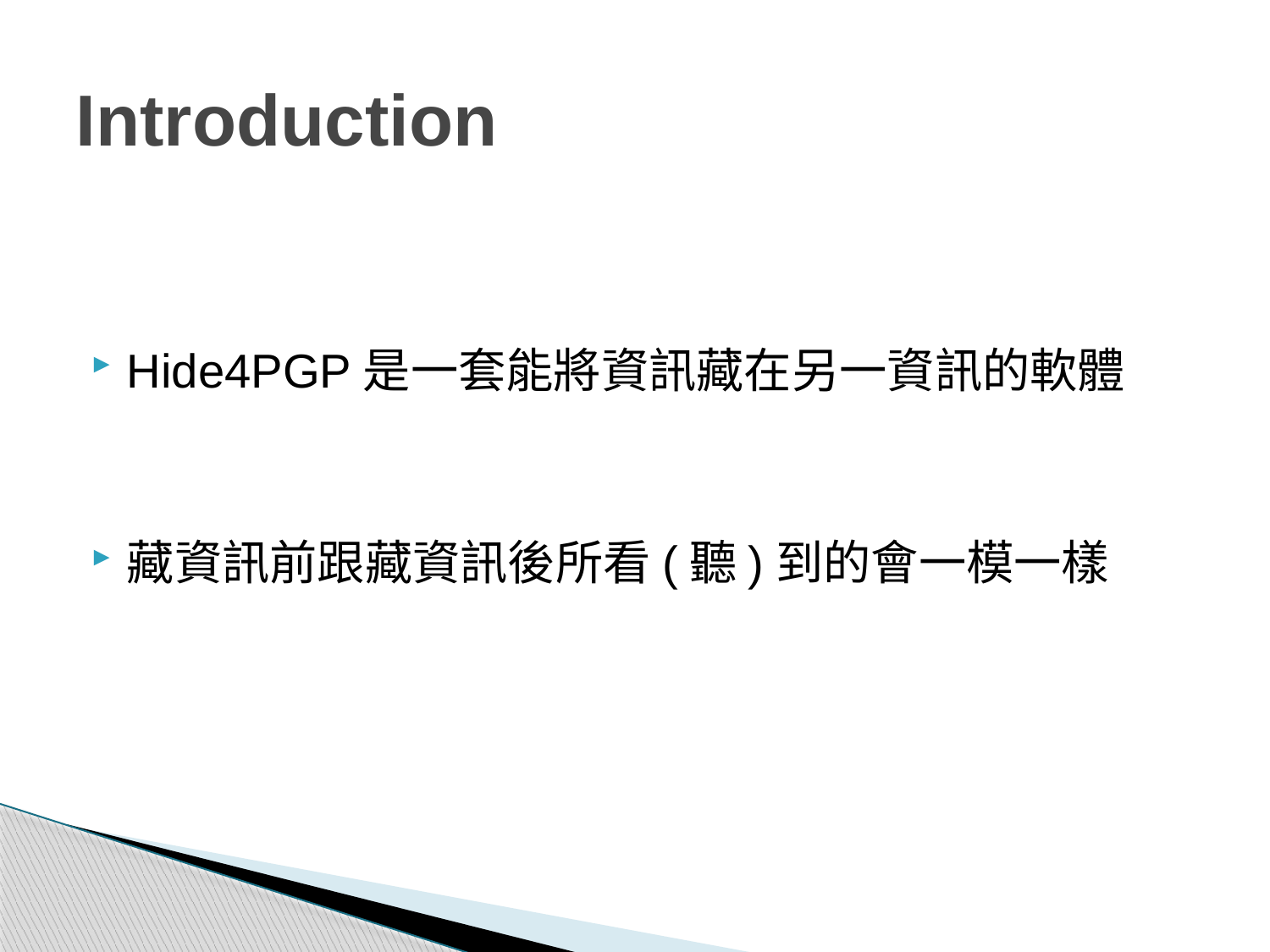

# Introduction

Hide4PGP是一套能將資訊藏在另一資訊的軟體

藏資訊前跟藏資訊後所看(聽)到的會一模一樣